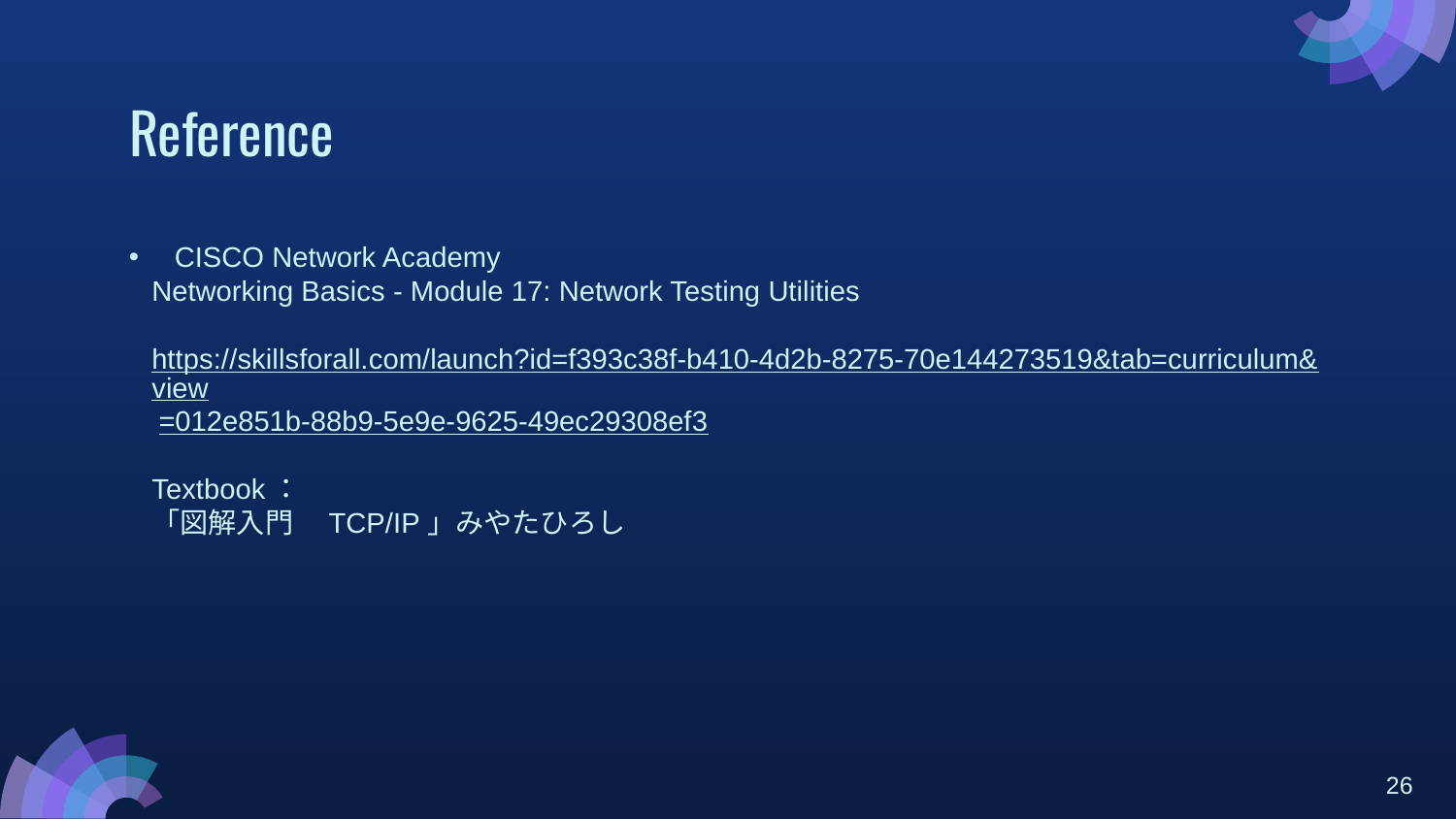

# Reference
CISCO Network Academy
Networking Basics - Module 17: Network Testing Utilities

https://skillsforall.com/launch?id=f393c38f-b410-4d2b-8275-70e144273519&tab=curriculum&view=012e851b-88b9-5e9e-9625-49ec29308ef3

Textbook：
「図解入門　TCP/IP」みやたひろし

26